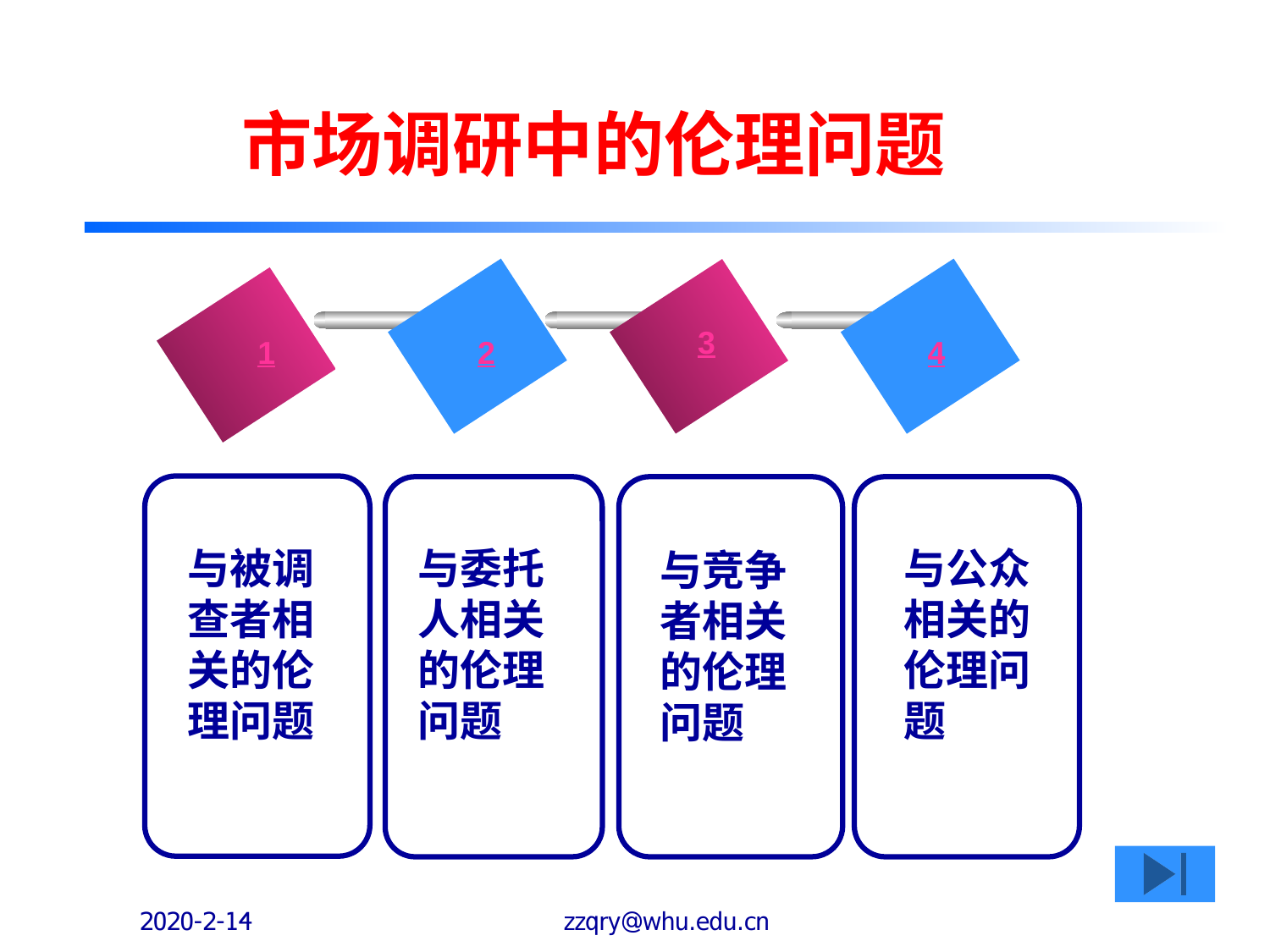

# 市场调研中的伦理问题

3
1
2
4

与公众相关的伦理问题
与被调查者相关的伦理问题
与委托人相关的伦理问题
与竞争者相关的伦理问题

2020-2-14
zzqry@whu.edu.cn